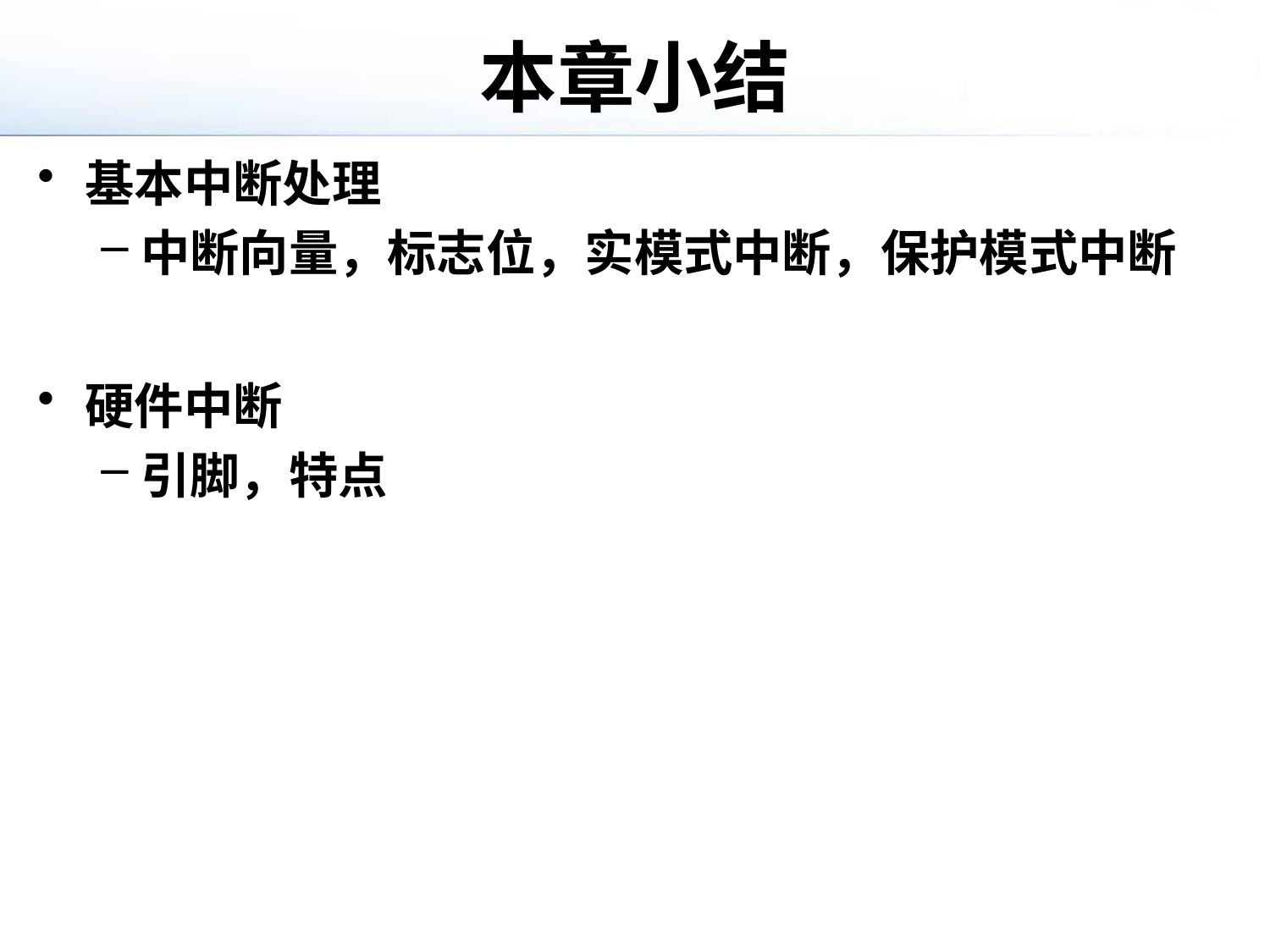

# 本章小结
基本中断处理
中断向量，标志位，实模式中断，保护模式中断

硬件中断
引脚，特点